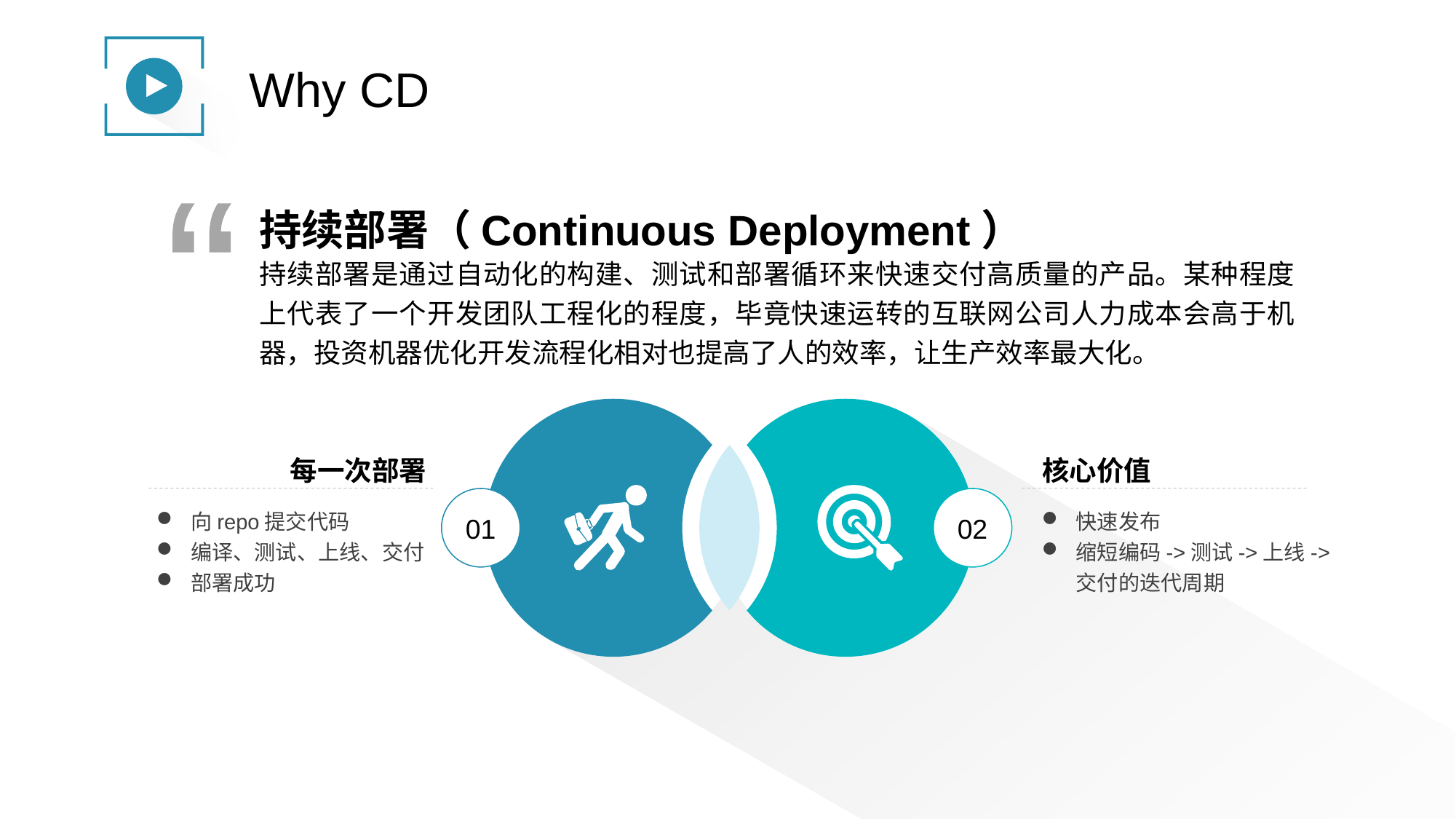

Why CD
持续部署（Continuous Deployment）

持续部署是通过自动化的构建、测试和部署循环来快速交付高质量的产品。某种程度上代表了一个开发团队工程化的程度，毕竟快速运转的互联网公司人力成本会高于机器，投资机器优化开发流程化相对也提高了人的效率，让生产效率最大化。
“

每一次部署
向repo提交代码
编译、测试、上线、交付
部署成功

核心价值

快速发布
缩短编码->测试->上线->交付的迭代周期

01
02